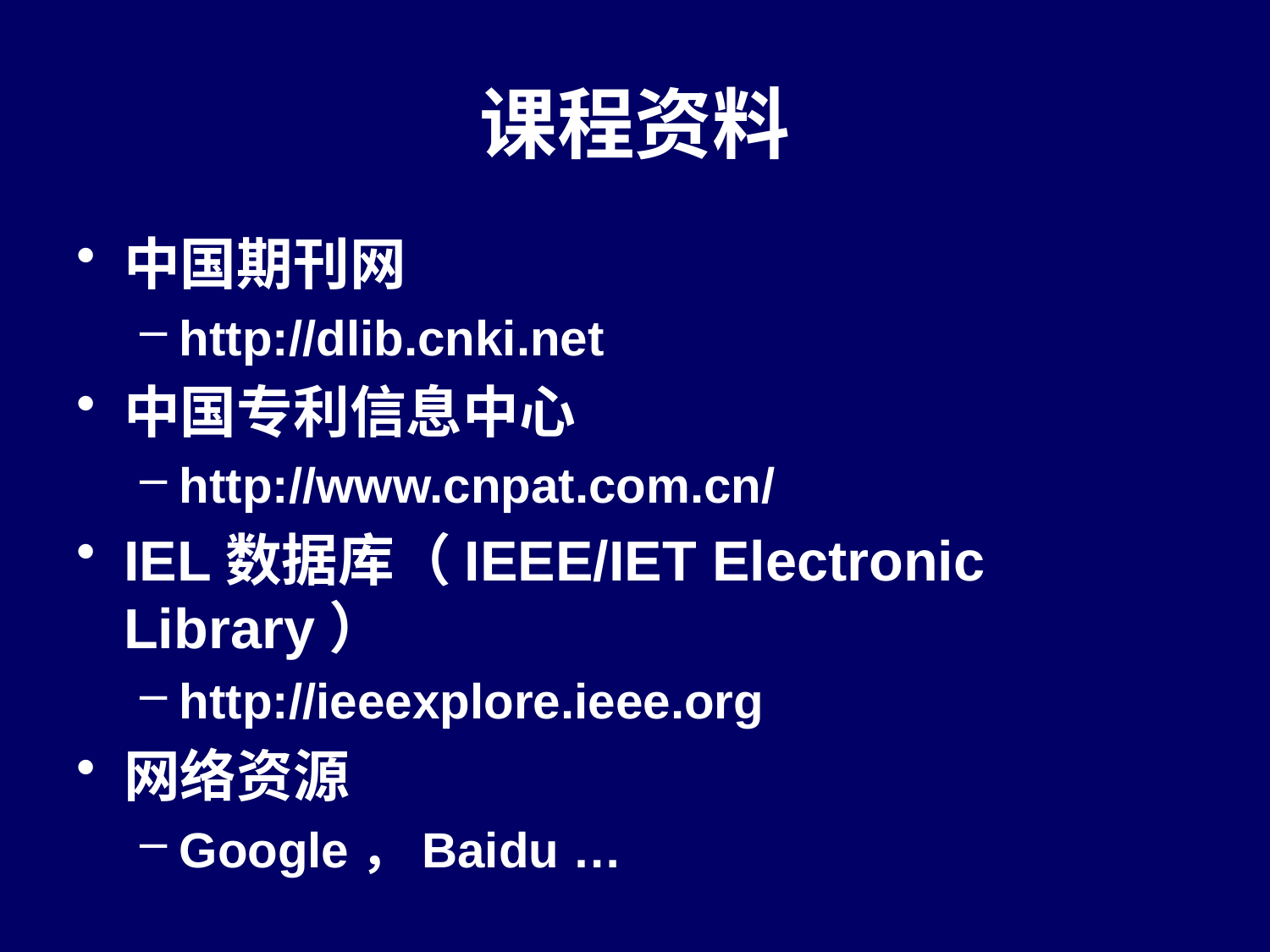

# 课程资料
中国期刊网
http://dlib.cnki.net
中国专利信息中心
http://www.cnpat.com.cn/
IEL数据库（IEEE/IET Electronic Library）
http://ieeexplore.ieee.org
网络资源
Google，Baidu …